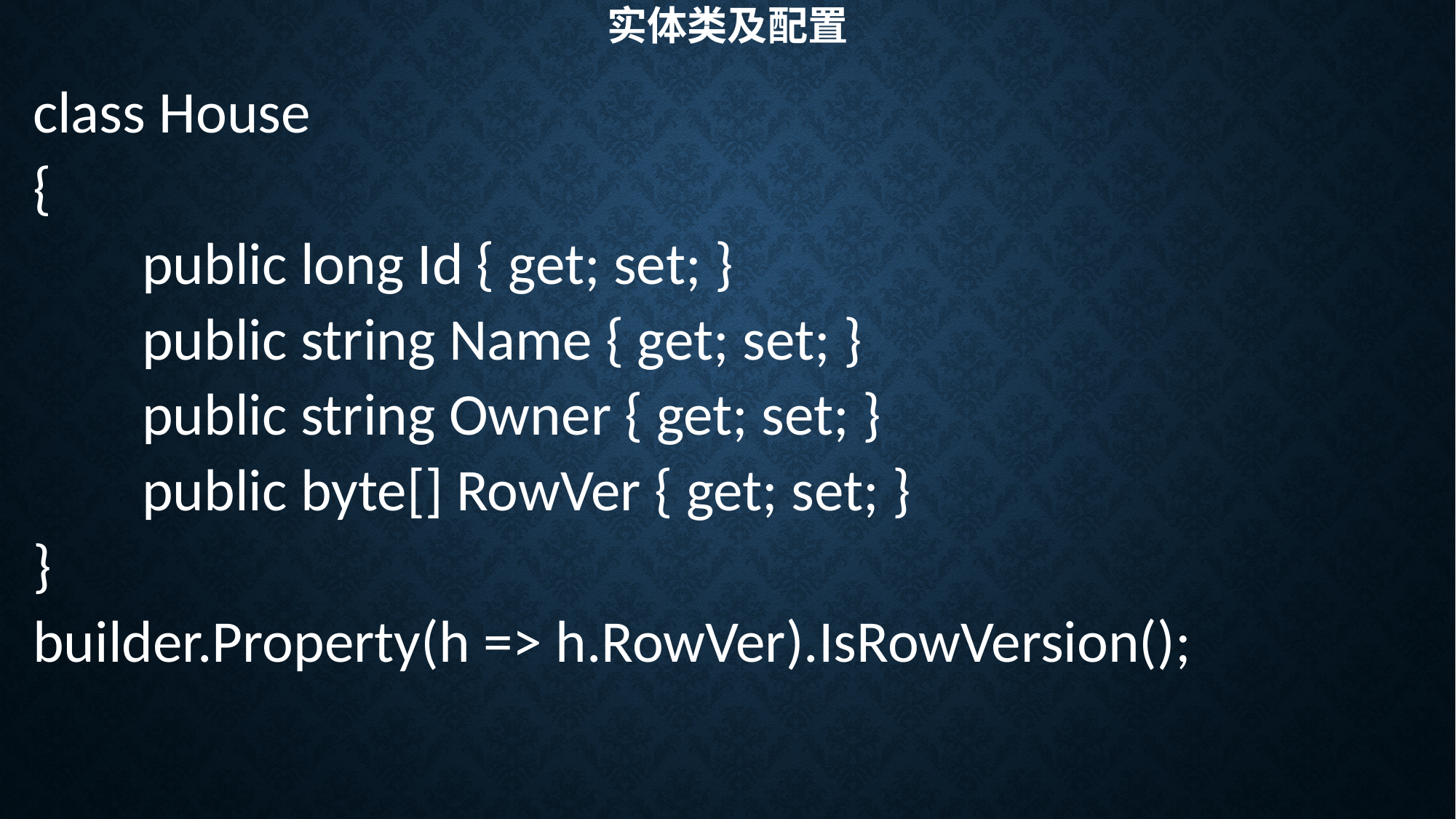

# 实体类及配置
class House
{
	public long Id { get; set; }
	public string Name { get; set; }
	public string Owner { get; set; }
	public byte[] RowVer { get; set; }
}
builder.Property(h => h.RowVer).IsRowVersion();